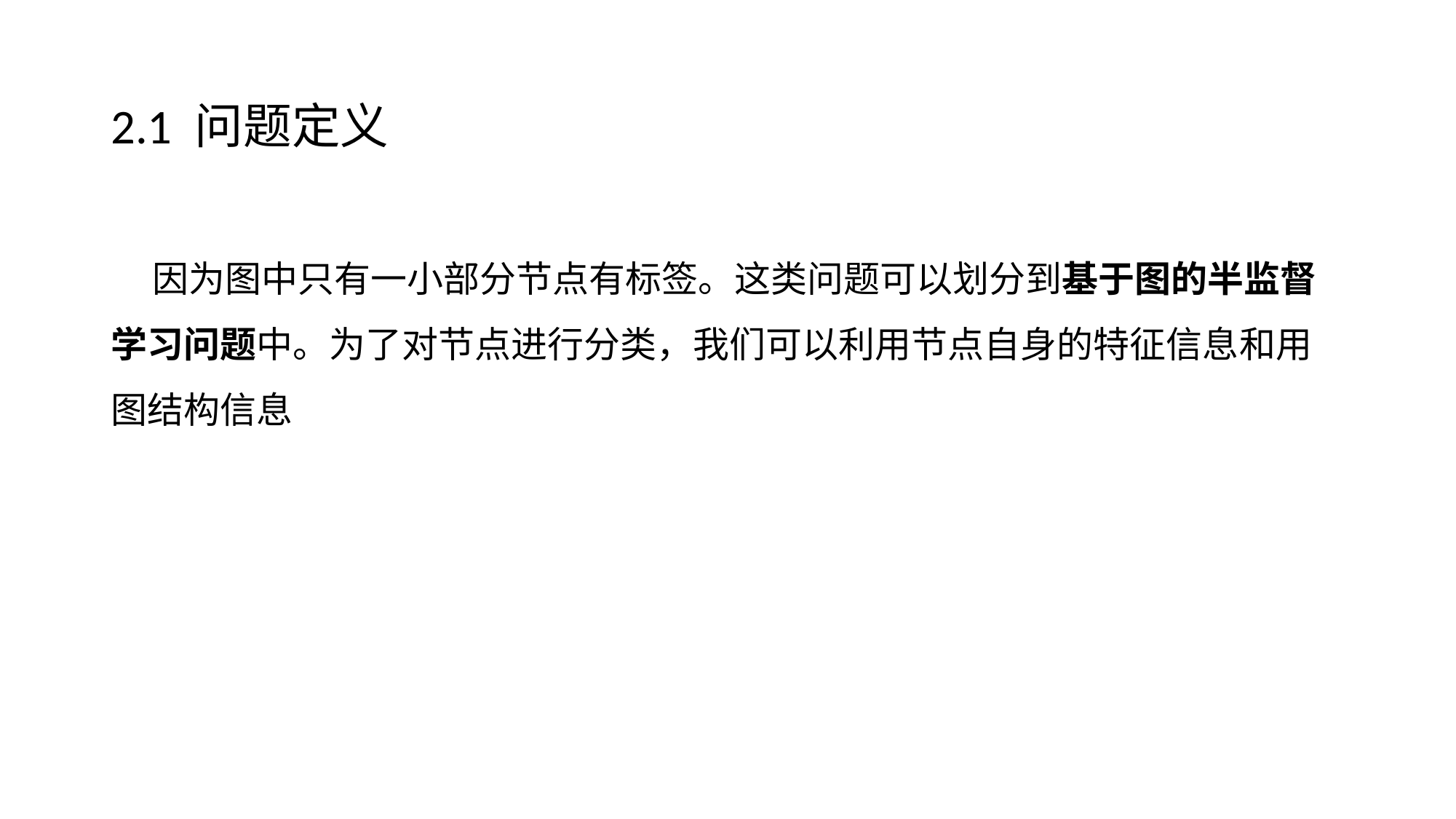

# 2.1 问题定义
    因为图中只有一小部分节点有标签。这类问题可以划分到基于图的半监督学习问题中。为了对节点进行分类，我们可以利用节点自身的特征信息和用图结构信息